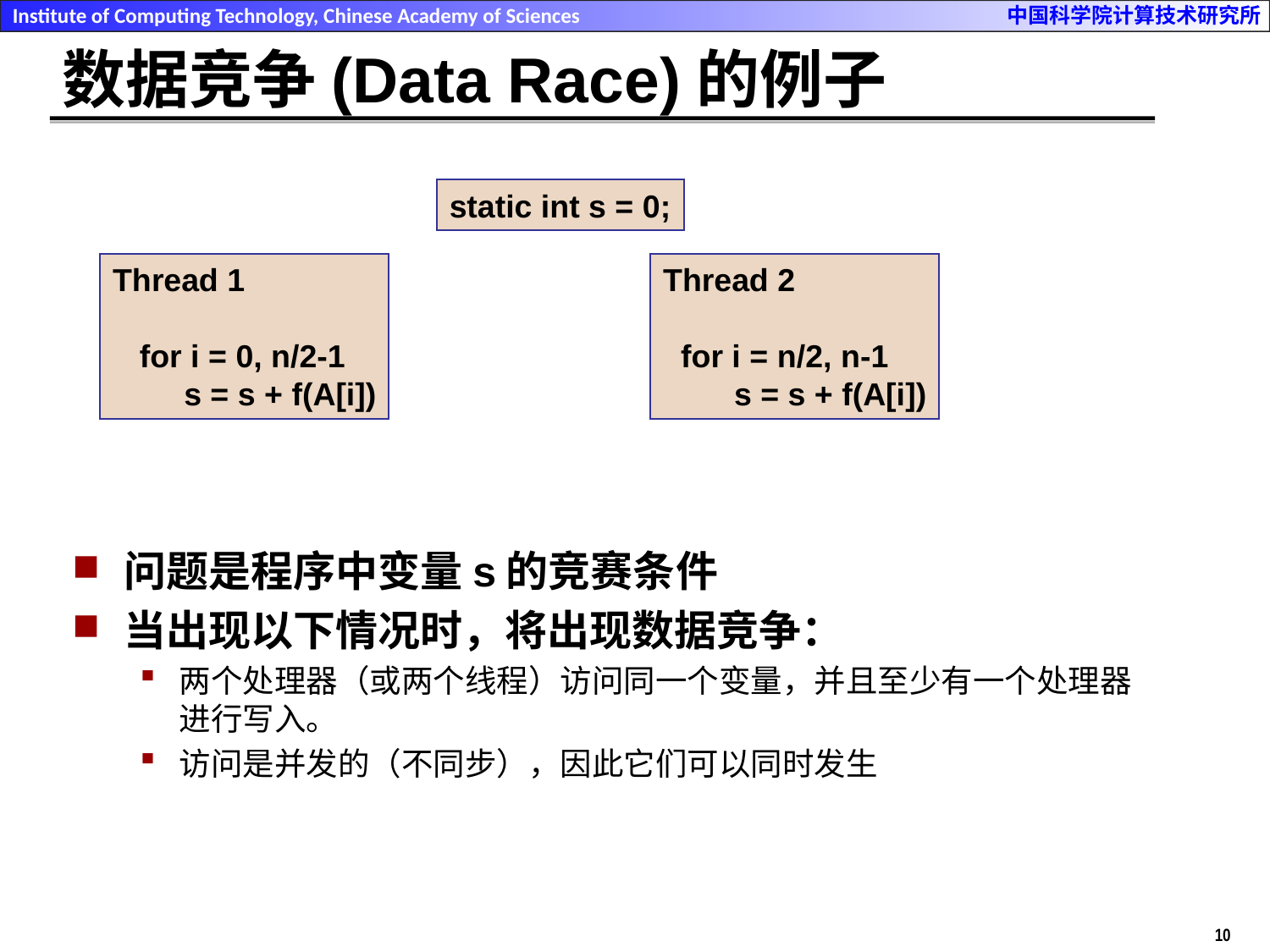

# 数据竞争(Data Race)的例子
static int s = 0;
Thread 1

   for i = 0, n/2-1
        s = s + f(A[i])
Thread 2

  for i = n/2, n-1
        s = s + f(A[i])
问题是程序中变量s的竞赛条件
当出现以下情况时，将出现数据竞争：
两个处理器（或两个线程）访问同一个变量，并且至少有一个处理器进行写入。
访问是并发的（不同步），因此它们可以同时发生